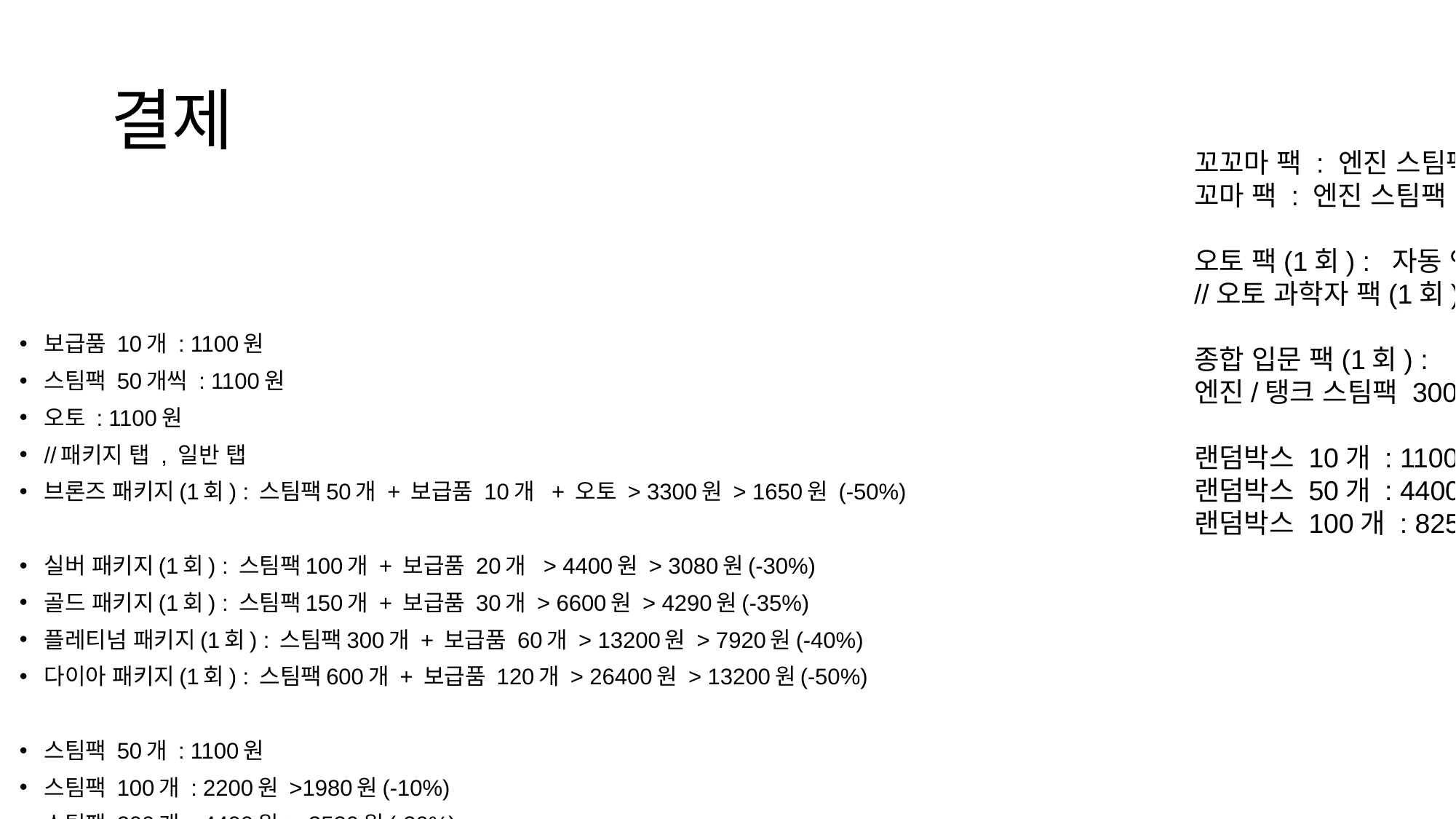

# 결제

꼬꼬마 팩 : 엔진 스팀팩 50개+탱크 스팀팩 50개 : 1100원
꼬마 팩 : 엔진 스팀팩 200개+탱크 스팀팩 200개 : 3300원(4400원)(-25%)

오토 팩(1회) :  자동 엔진 충전(영구)+ 자동 연구점수 습득(영구) : 1100원
//오토 과학자 팩(1회)  : 자동 연구점수 습득(영구) : 1100원

종합 입문 팩(1회) :
엔진/탱크 스팀팩 300개 + 오토 SCV/과학자 팩 : 5500원(7700원)(-30%)

랜덤박스 10개 : 1100원
랜덤박스 50개 : 4400원(5500원)(-20%)
랜덤박스 100개 : 8250원(11000원)(-25%)
보급품 10개 : 1100원
스팀팩 50개씩 : 1100원
오토 : 1100원
//패키지 탭 , 일반 탭
브론즈 패키지(1회) : 스팀팩50개 + 보급품 10개  + 오토 > 3300원 > 1650원 (-50%)

실버 패키지(1회) : 스팀팩100개 + 보급품 20개  > 4400원 > 3080원(-30%)
골드 패키지(1회) : 스팀팩150개 + 보급품 30개 > 6600원 > 4290원(-35%)
플레티넘 패키지(1회) : 스팀팩300개 + 보급품 60개 > 13200원 > 7920원(-40%)
다이아 패키지(1회) : 스팀팩600개 + 보급품 120개 > 26400원 > 13200원(-50%)

스팀팩 50개 : 1100원
스팀팩 100개 : 2200원 >1980원(-10%)
스팀팩 200개 : 4400원 > 3520원(-20%)